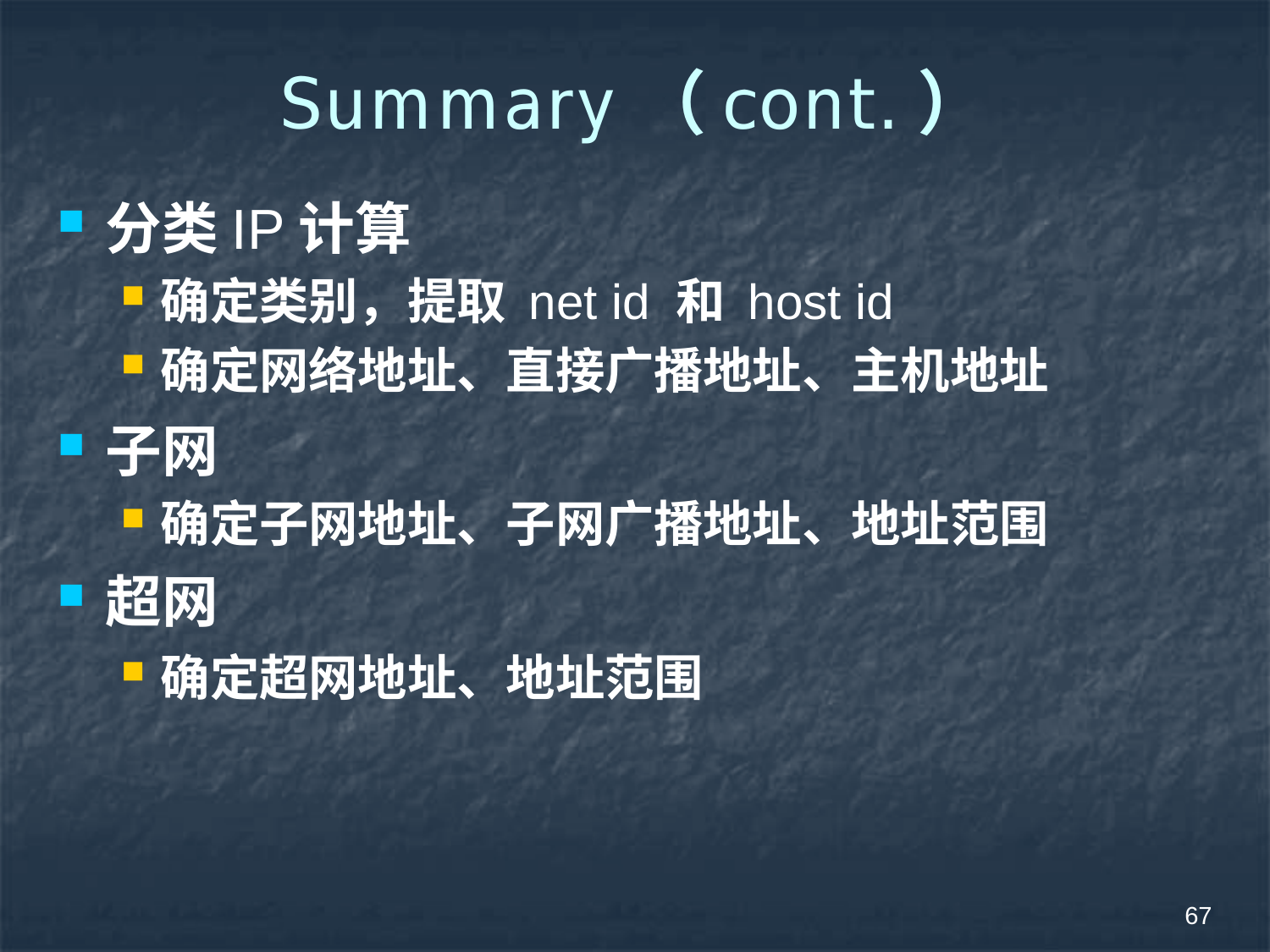

# Summary（cont.）
分类IP计算
确定类别，提取 net id 和 host id
确定网络地址、直接广播地址、主机地址
子网
确定子网地址、子网广播地址、地址范围
超网
确定超网地址、地址范围
67